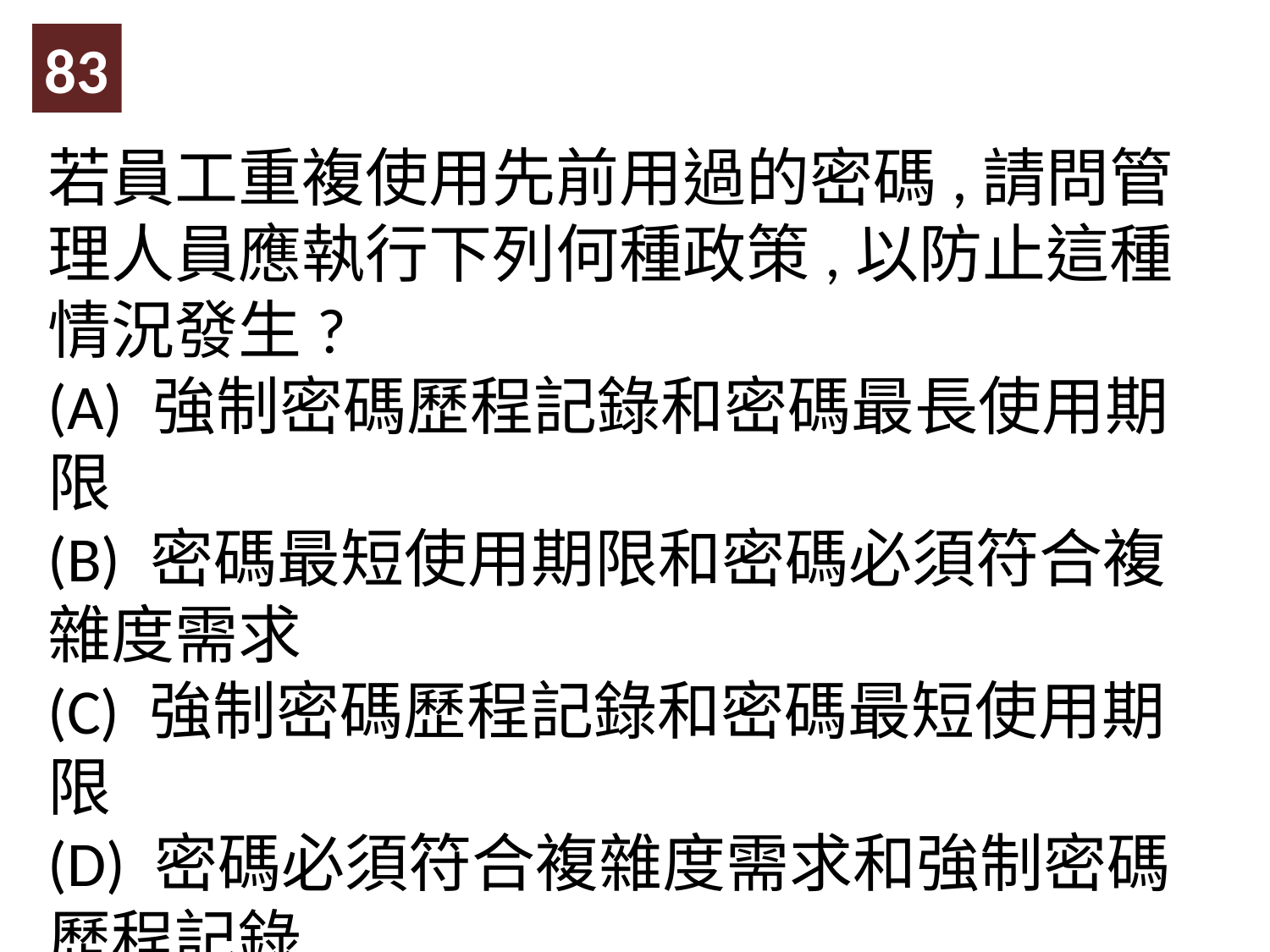

83
若員工重複使用先前用過的密碼,請問管理人員應執行下列何種政策,以防止這種情況發生?
(A) 強制密碼歷程記錄和密碼最長使用期限
(B) 密碼最短使用期限和密碼必須符合複雜度需求
(C) 強制密碼歷程記錄和密碼最短使用期限
(D) 密碼必須符合複雜度需求和強制密碼歷程記錄